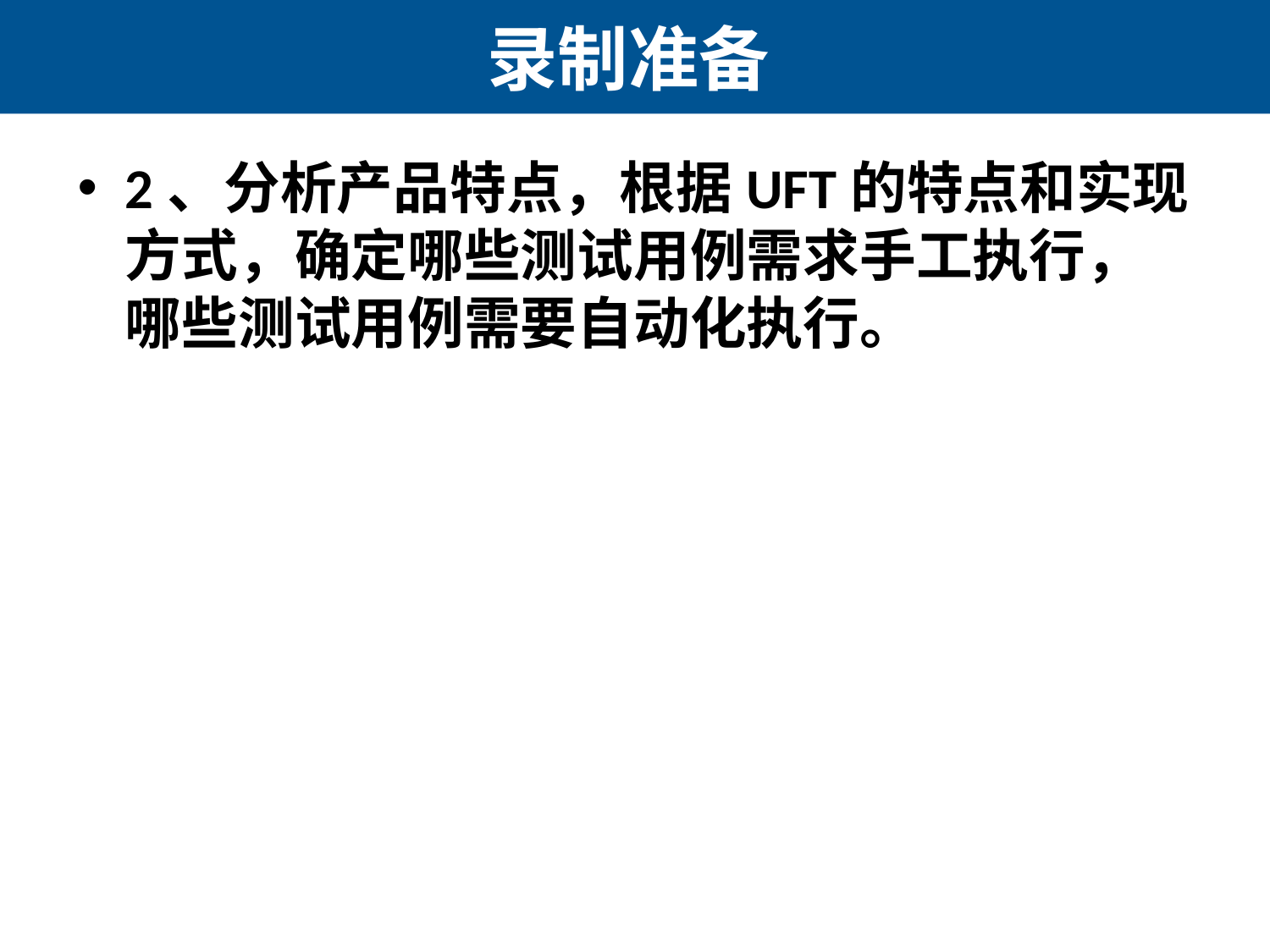

# 录制准备
2、分析产品特点，根据UFT的特点和实现方式，确定哪些测试用例需求手工执行，哪些测试用例需要自动化执行。